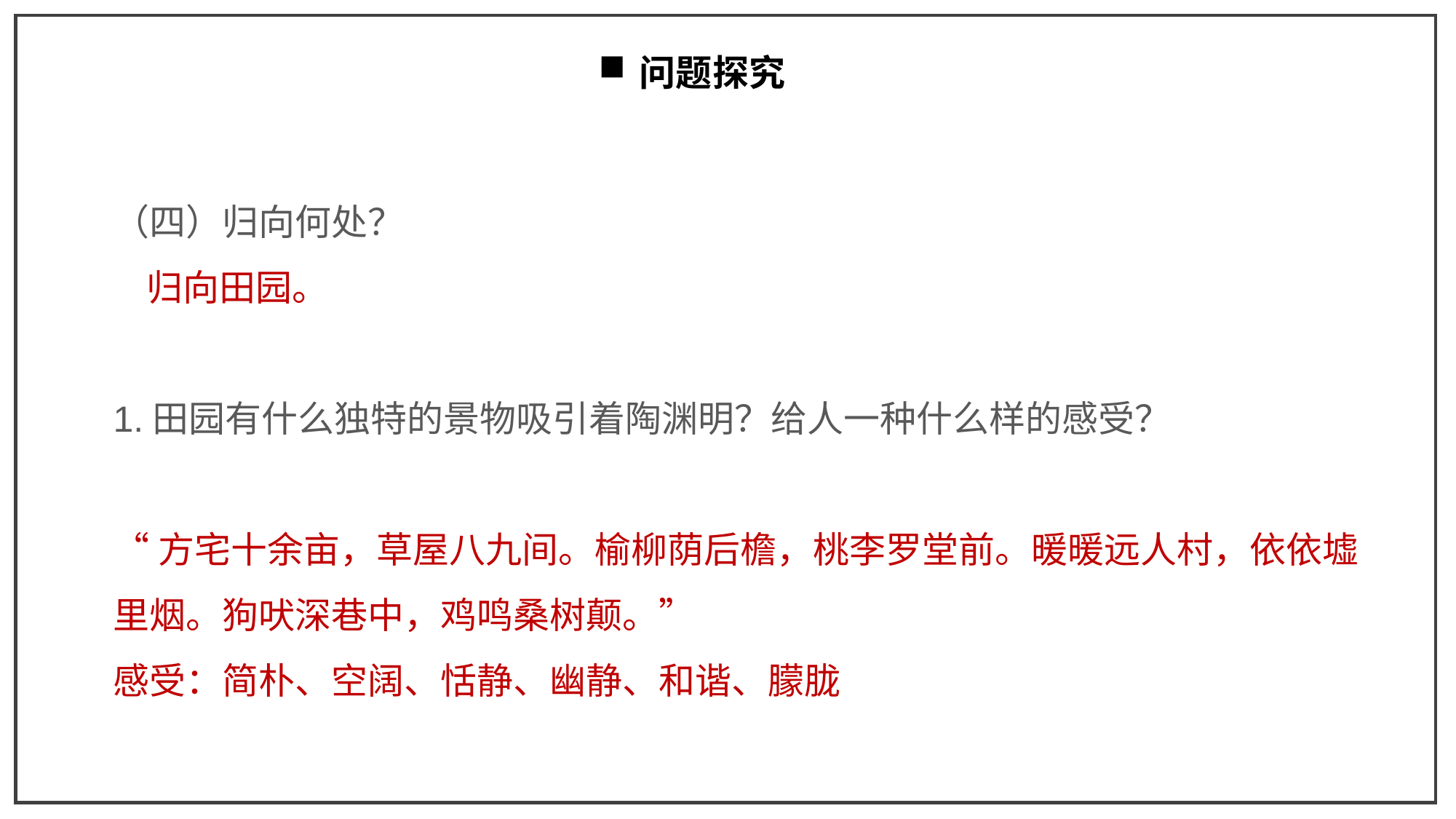

问题探究
（四）归向何处？
   归向田园。

1.田园有什么独特的景物吸引着陶渊明？给人一种什么样的感受？

“方宅十余亩，草屋八九间。榆柳荫后檐，桃李罗堂前。暖暖远人村，依依墟里烟。狗吠深巷中，鸡鸣桑树颠。”
感受：简朴、空阔、恬静、幽静、和谐、朦胧